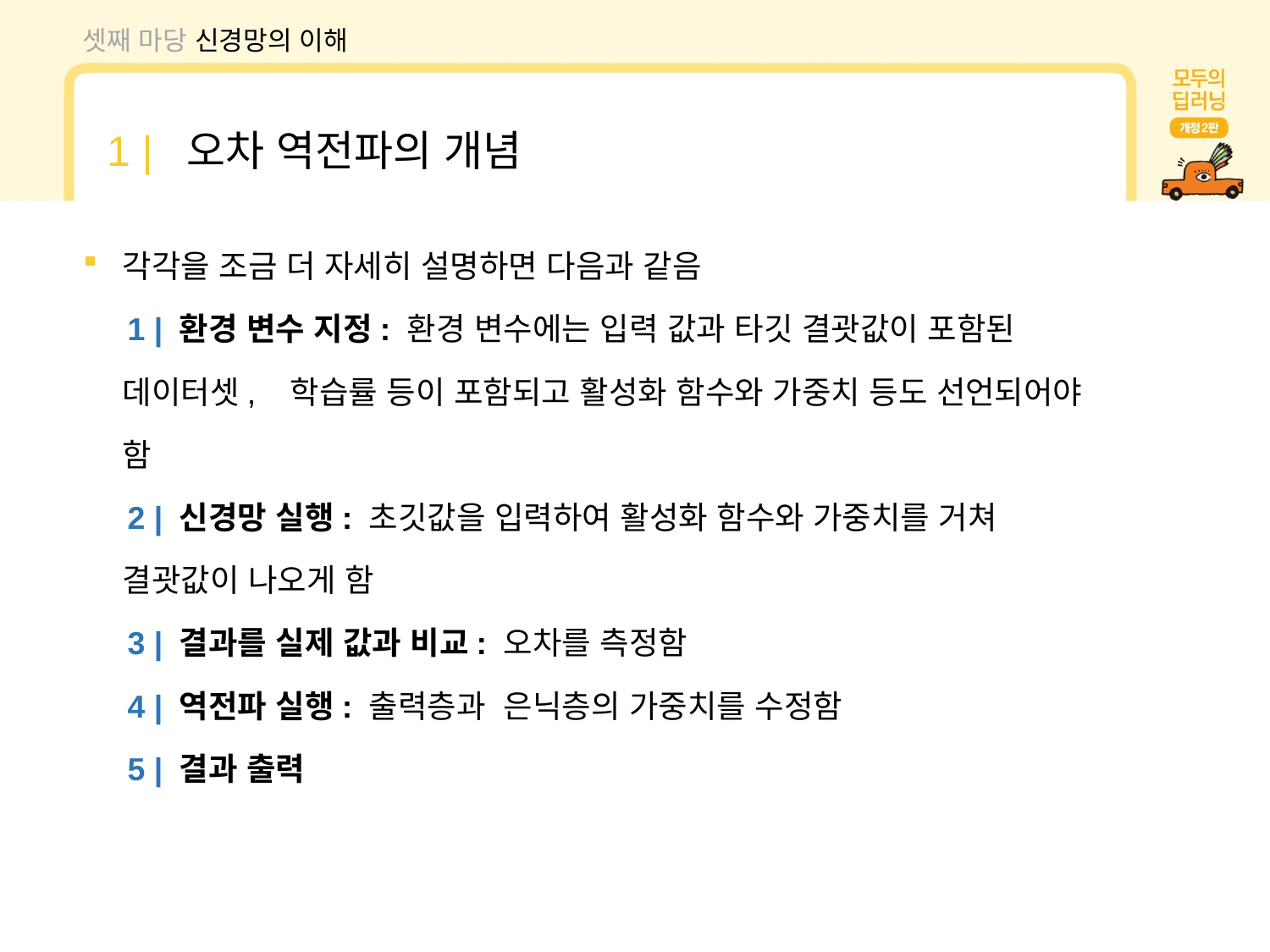

셋째 마당 신경망의 이해
1 |  오차 역전파의 개념
각각을 조금 더 자세히 설명하면 다음과 같음
     1 | 환경 변수 지정: 환경 변수에는 입력 값과 타깃 결괏값이 포함된 데이터셋,   학습률 등이 포함되고 활성화 함수와 가중치 등도 선언되어야 함
     2 | 신경망 실행: 초깃값을 입력하여 활성화 함수와 가중치를 거쳐 결괏값이 나오게 함
     3 | 결과를 실제 값과 비교: 오차를 측정함
     4 | 역전파 실행: 출력층과  은닉층의 가중치를 수정함
     5 | 결과 출력